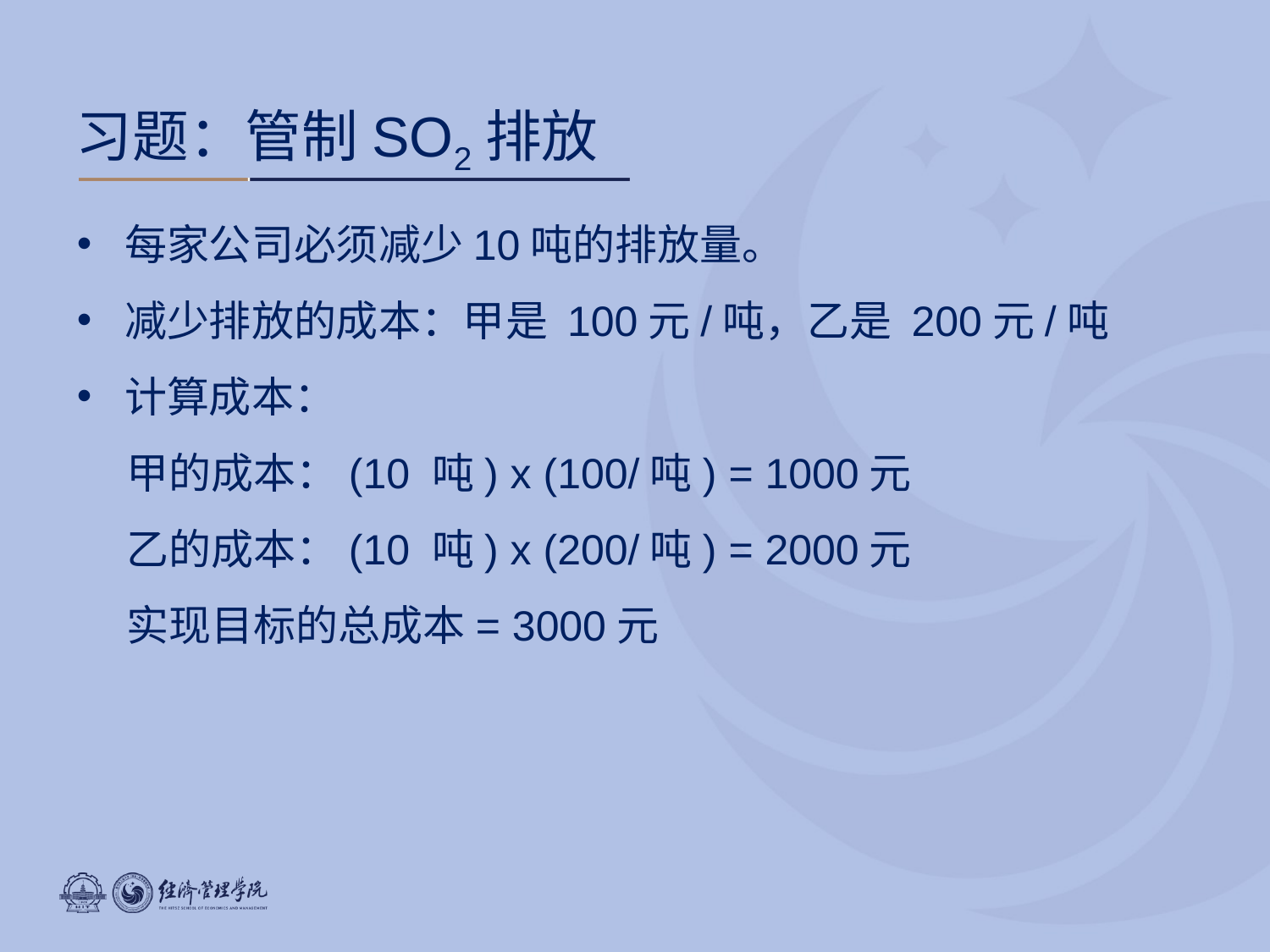

# 习题：管制SO2排放
每家公司必须减少10吨的排放量。
减少排放的成本：甲是 100元/吨，乙是 200元/吨
计算成本：
甲的成本：(10 吨) x (100/吨) = 1000元
乙的成本：(10 吨) x (200/吨) = 2000元
实现目标的总成本= 3000元